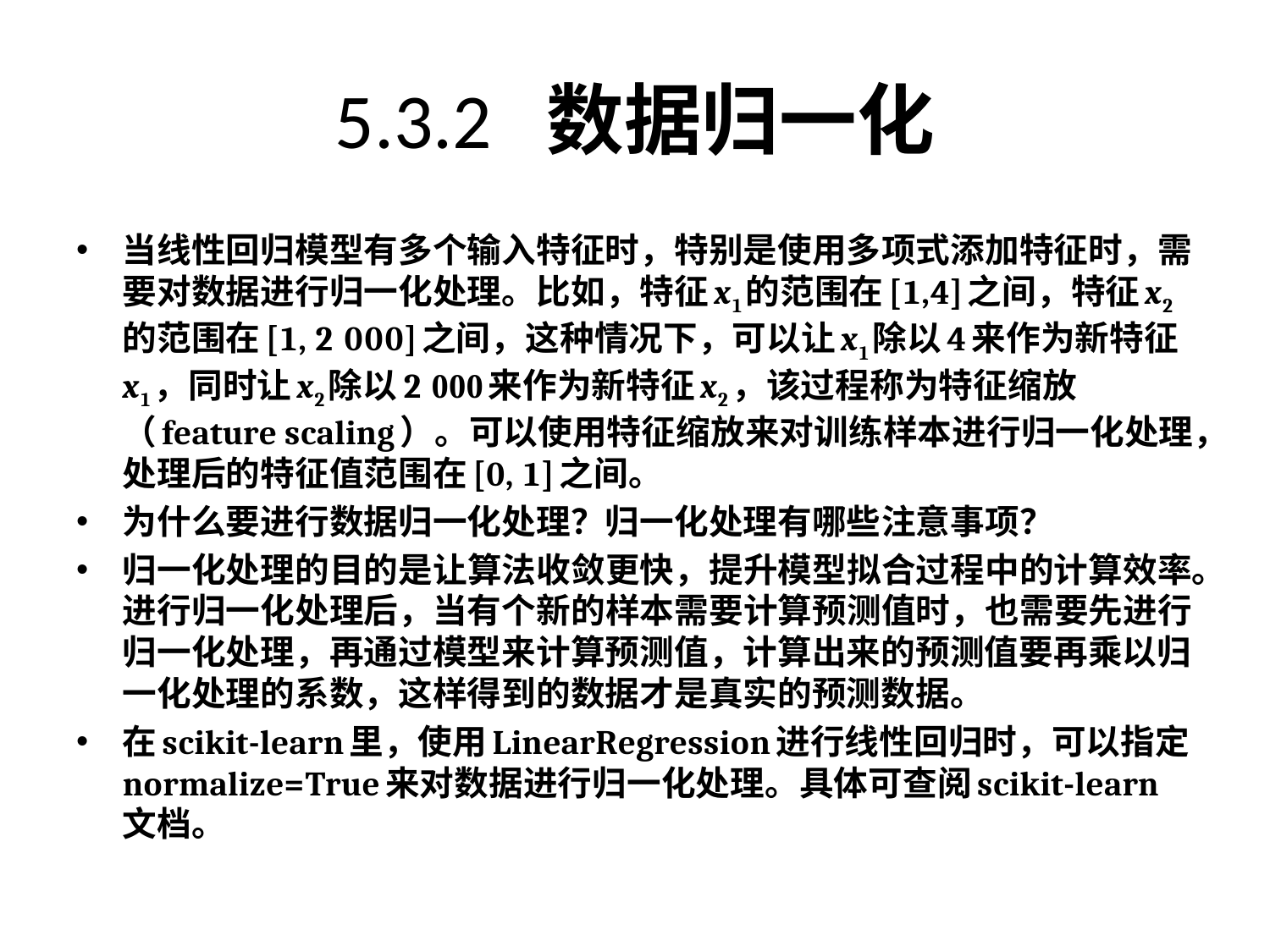

# 5.3.2  数据归一化
当线性回归模型有多个输入特征时，特别是使用多项式添加特征时，需要对数据进行归一化处理。比如，特征x1的范围在[1,4]之间，特征x2的范围在[1, 2 000]之间，这种情况下，可以让x1除以4来作为新特征x1，同时让x2除以2 000来作为新特征x2，该过程称为特征缩放（feature scaling）。可以使用特征缩放来对训练样本进行归一化处理，处理后的特征值范围在[0, 1]之间。
为什么要进行数据归一化处理？归一化处理有哪些注意事项？
归一化处理的目的是让算法收敛更快，提升模型拟合过程中的计算效率。进行归一化处理后，当有个新的样本需要计算预测值时，也需要先进行归一化处理，再通过模型来计算预测值，计算出来的预测值要再乘以归一化处理的系数，这样得到的数据才是真实的预测数据。
在scikit-learn里，使用LinearRegression进行线性回归时，可以指定normalize=True来对数据进行归一化处理。具体可查阅scikit-learn文档。